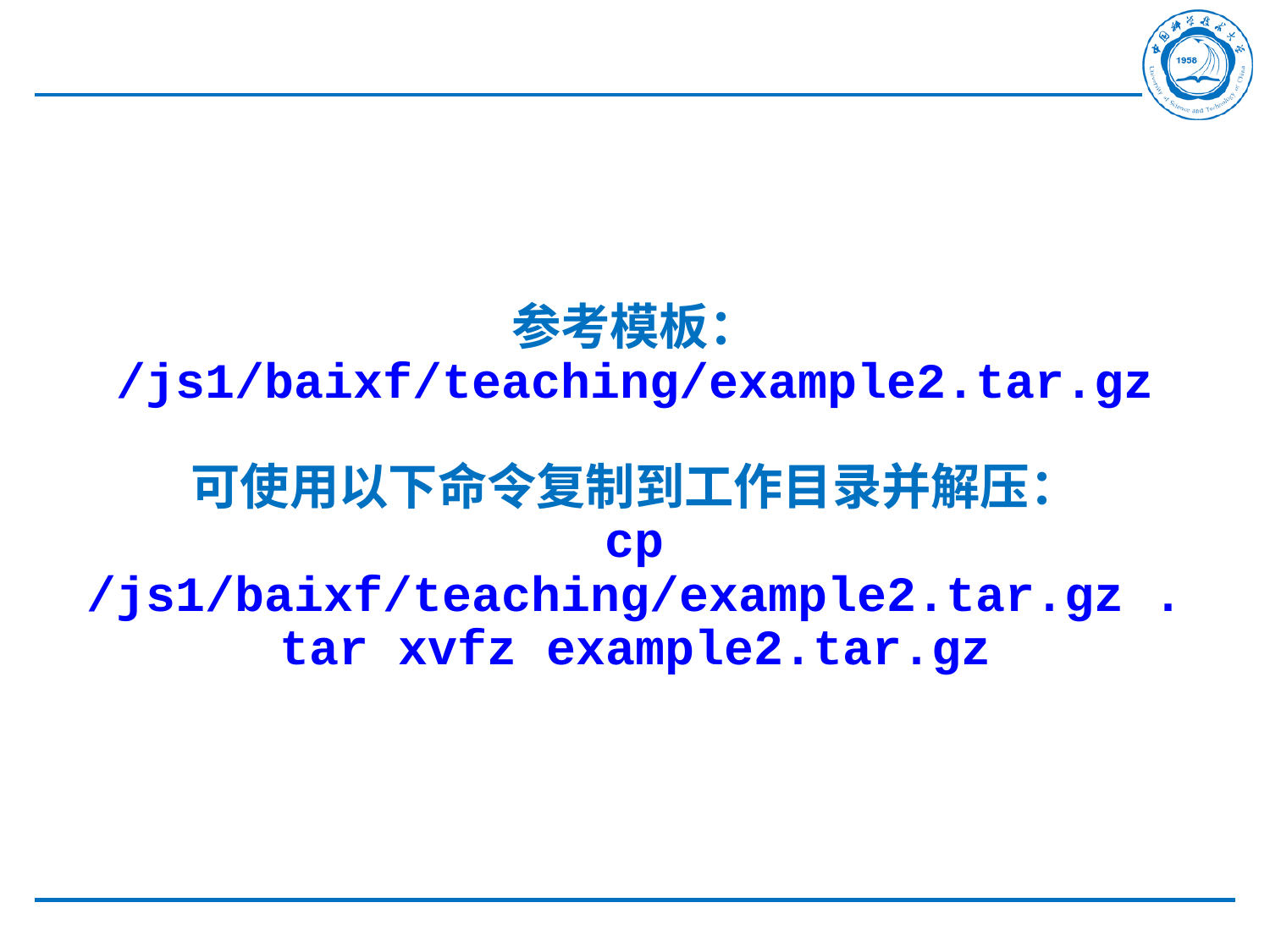

# 参考模板： /js1/baixf/teaching/example2.tar.gz 可使用以下命令复制到工作目录并解压： cp /js1/baixf/teaching/example2.tar.gz . tar xvfz example2.tar.gz